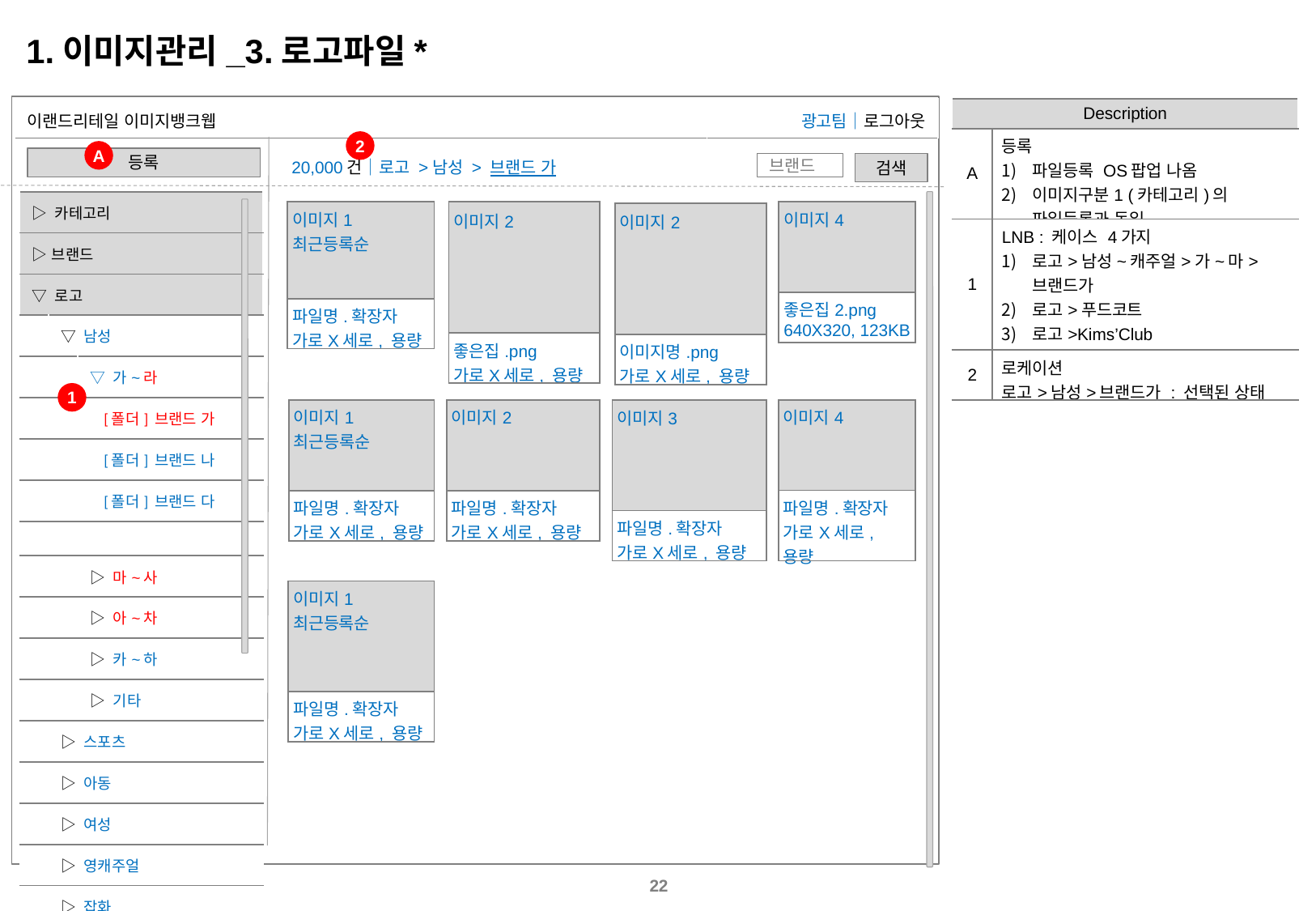

1.이미지관리_3.로고파일*
| 이랜드리테일 이미지뱅크웹 | 광고팀│로그아웃 |
| --- | --- |
| Description |  |
| --- | --- |
| A | 등록 파일등록 OS팝업 나옴 이미지구분1 (카테고리)의 파일등록과 동일 |
| 1 | LNB : 케이스 4가지 로고>남성~캐주얼>가~마>브랜드가 로고>푸드코트 로고>Kims’Club 로고>Modern House |
| 2 | 로케이션 로고>남성>브랜드가 : 선택된 상태 |
2

A
등록
20,000건│로고 >남성 > 브랜드 가
브랜드
검색

| ▷ 카테고리 |  |  |
| --- | --- | --- |
| ▷브랜드 |  |  |
| ▽ 로고 |  |  |
|  | ▽ 남성 |  |
|  |  | ▽ 가~라 |
|  |  | [폴더] 브랜드 가 |
|  |  | [폴더] 브랜드 나 |
|  |  | [폴더] 브랜드 다 |
|  |  |  |
|  |  | ▷ 마~사 |
|  |  | ▷ 아~차 |
|  |  | ▷ 카~하 |
|  |  | ▷ 기타 |
|  | ▷ 스포츠 |  |
|  | ▷ 아동 |  |
|  | ▷ 여성 |  |
|  | ▷ 영캐주얼 |  |
|  | ▷ 잡화 |  |
|  | ▷ 캐주얼 |  |
|  | [폴더] 푸드코트 |  |
|  | [폴더] Kim's Club |  |
|  | [폴더] Modern House |  |
| ▷상품 |  |  |
| ▷ 모바일DM |  |  |

| 이미지4 |
| --- |
| 좋은집2.png 640X320, 123KB |
| 이미지1 최근등록순 |
| --- |
| 파일명.확장자 가로X세로, 용량 |
| 이미지2 |
| --- |
| 좋은집.png 가로X세로, 용량 |
| 이미지2 |
| --- |
| 이미지명.png 가로X세로, 용량 |
1
| 이미지3 |
| --- |
| 파일명.확장자 가로X세로, 용량 |
| 이미지4 |
| --- |
| 파일명.확장자 가로X세로, 용량 |
| 이미지1 최근등록순 |
| --- |
| 파일명.확장자 가로X세로, 용량 |
| 이미지2 |
| --- |
| 파일명.확장자 가로X세로, 용량 |
| 이미지1 최근등록순 |
| --- |
| 파일명.확장자 가로X세로, 용량 |